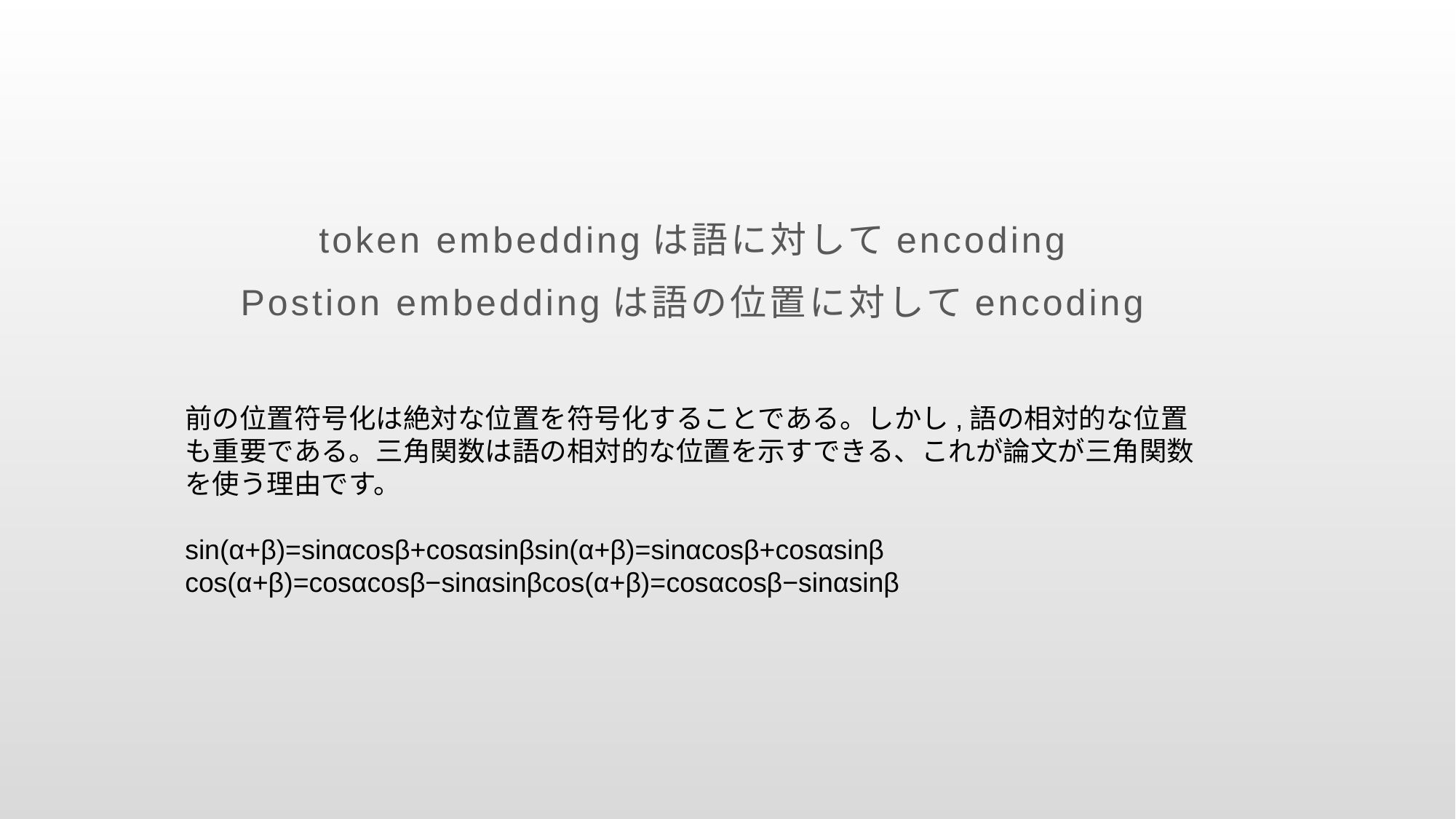

token embeddingは語に対してencoding
Postion embeddingは語の位置に対してencoding
前の位置符号化は絶対な位置を符号化することである。しかし,語の相対的な位置も重要である。三角関数は語の相対的な位置を示すできる、これが論文が三角関数を使う理由です。

sin(α+β)=sinαcosβ+cosαsinβsin(α+β)=sinαcosβ+cosαsinβ
cos(α+β)=cosαcosβ−sinαsinβcos(α+β)=cosαcosβ−sinαsinβ